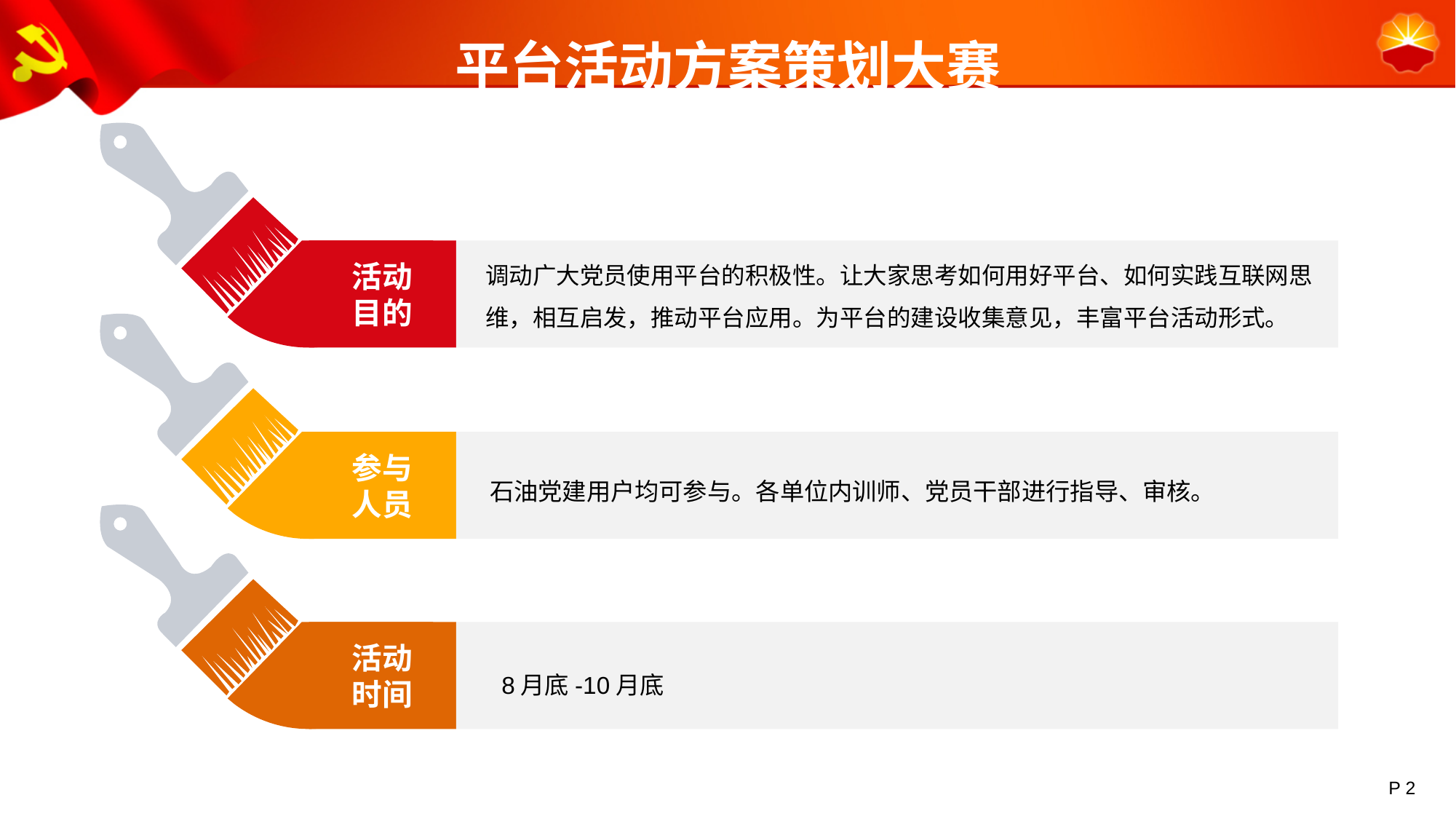

# 平台活动方案策划大赛

活动
目的

调动广大党员使用平台的积极性。让大家思考如何用好平台、如何实践互联网思维，相互启发，推动平台应用。为平台的建设收集意见，丰富平台活动形式。

参与
人员

活动
时间

石油党建用户均可参与。各单位内训师、党员干部进行指导、审核。
8月底-10月底